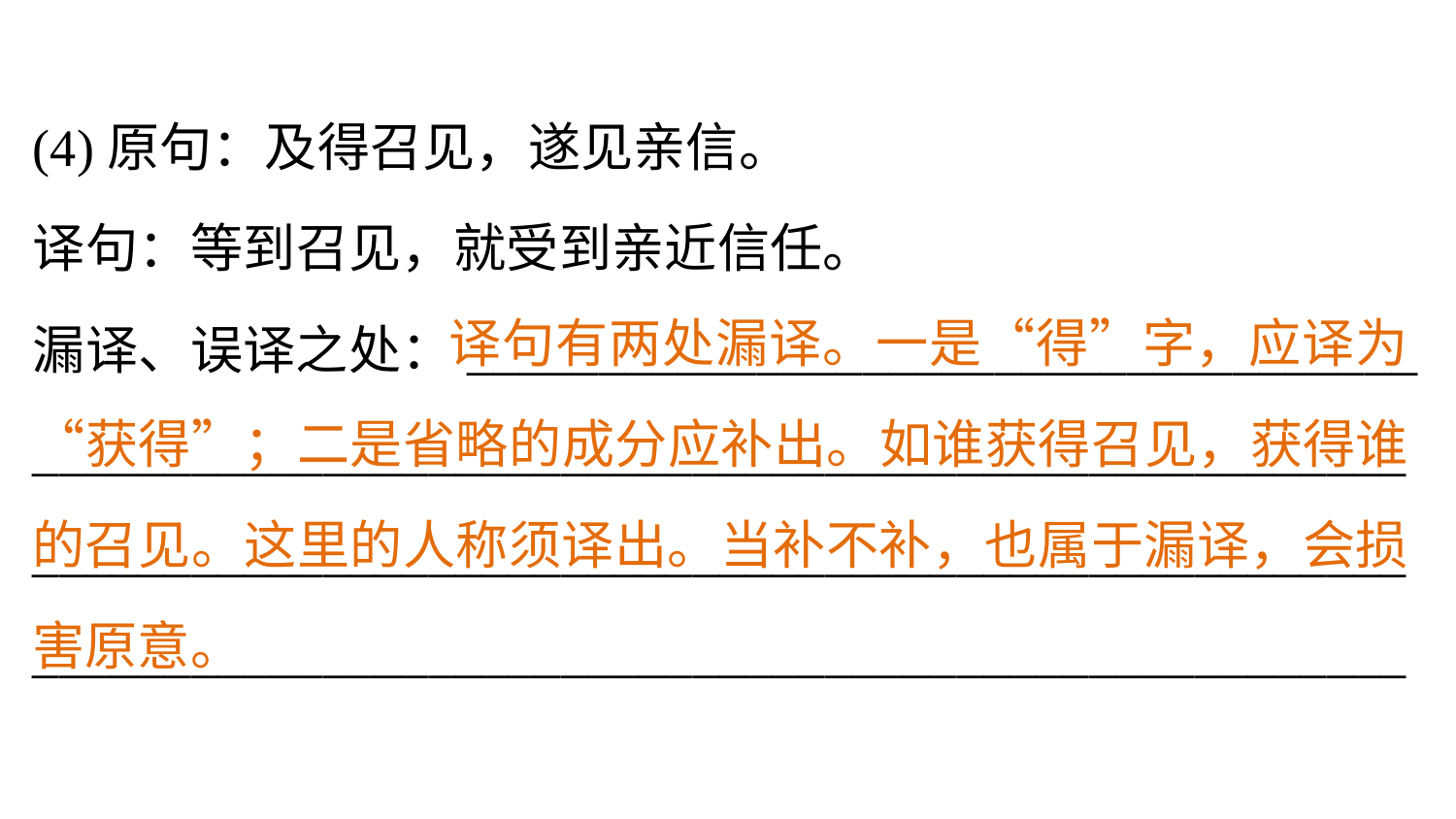

(4)原句：及得召见，遂见亲信。
译句：等到召见，就受到亲近信任。
漏译、误译之处：____________________________________
____________________________________________________
____________________________________________________
____________________________________________________
                                译句有两处漏译。一是“得”字，应译为“获得”；二是省略的成分应补出。如谁获得召见，获得谁的召见。这里的人称须译出。当补不补，也属于漏译，会损害原意。